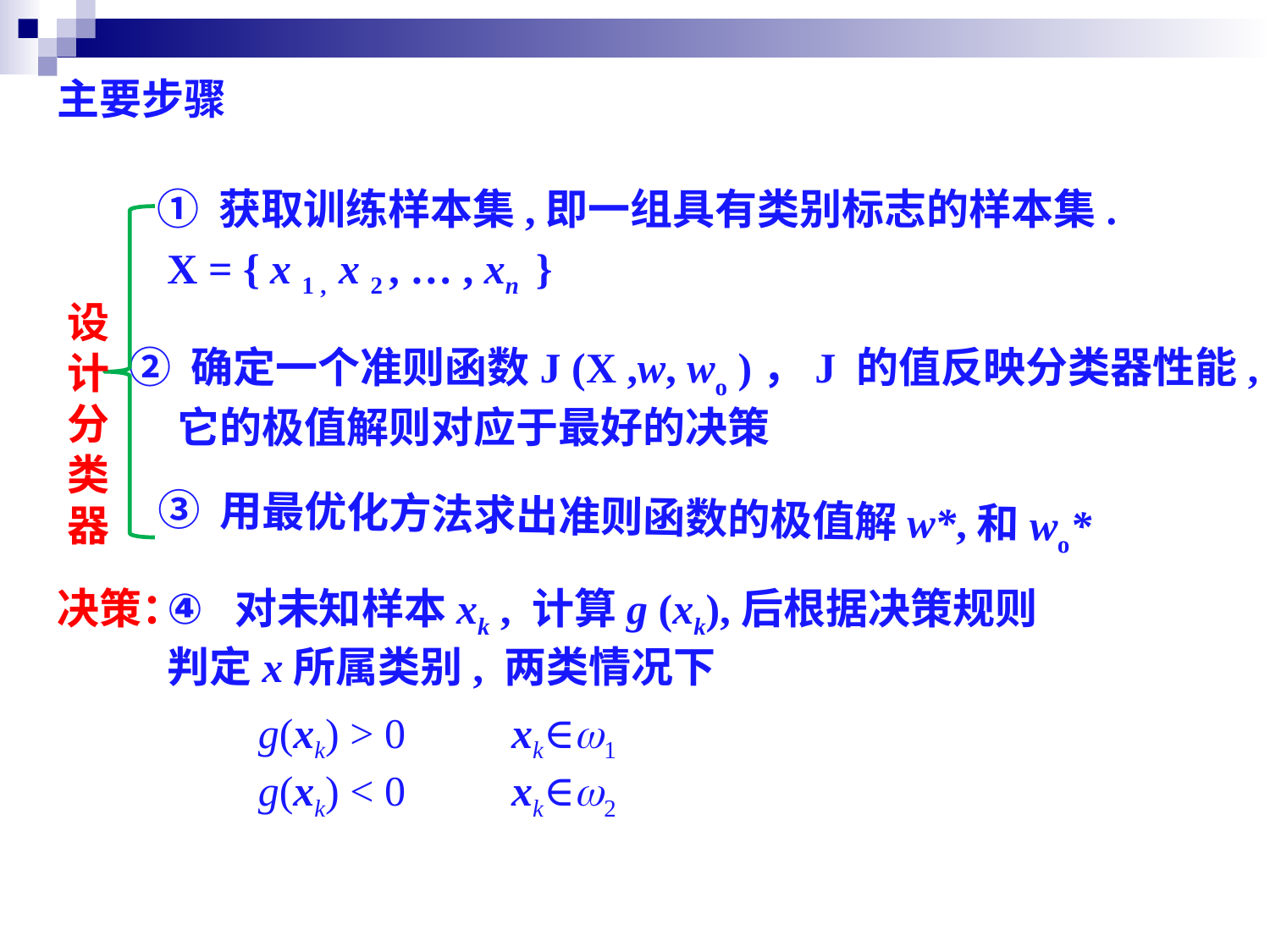

主要步骤
① 获取训练样本集,即一组具有类别标志的样本集.
 X = { x 1 ,  x 2 , … , xn  }

设
计
分
类
器
② 确定一个准则函数J (X ,w, wo )，J 的值反映分类器性能,
    它的极值解则对应于最好的决策
③ 用最优化方法求出准则函数的极值解w*,和wo*
决策：
 对未知样本xk , 计算g (xk),后根据决策规则
判定x所属类别, 两类情况下
 g(xk) > 0          xk∈ω1
 g(xk) < 0          xk∈ω2